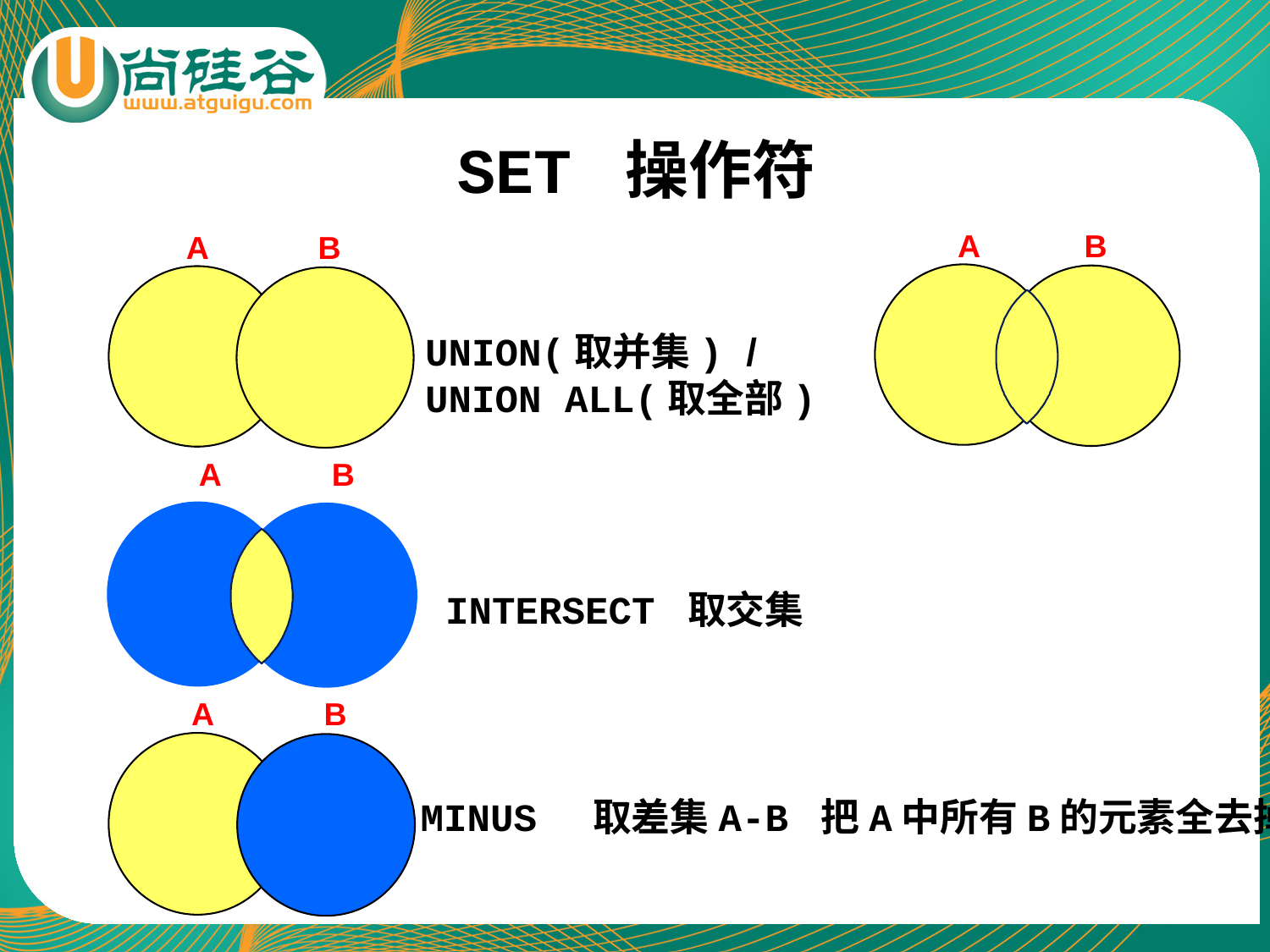

# SET 操作符
A
B
A
B

UNION(取并集) / UNION ALL(取全部)
A
B

INTERSECT 取交集
A
B

MINUS  取差集A-B 把A中所有B的元素全去掉